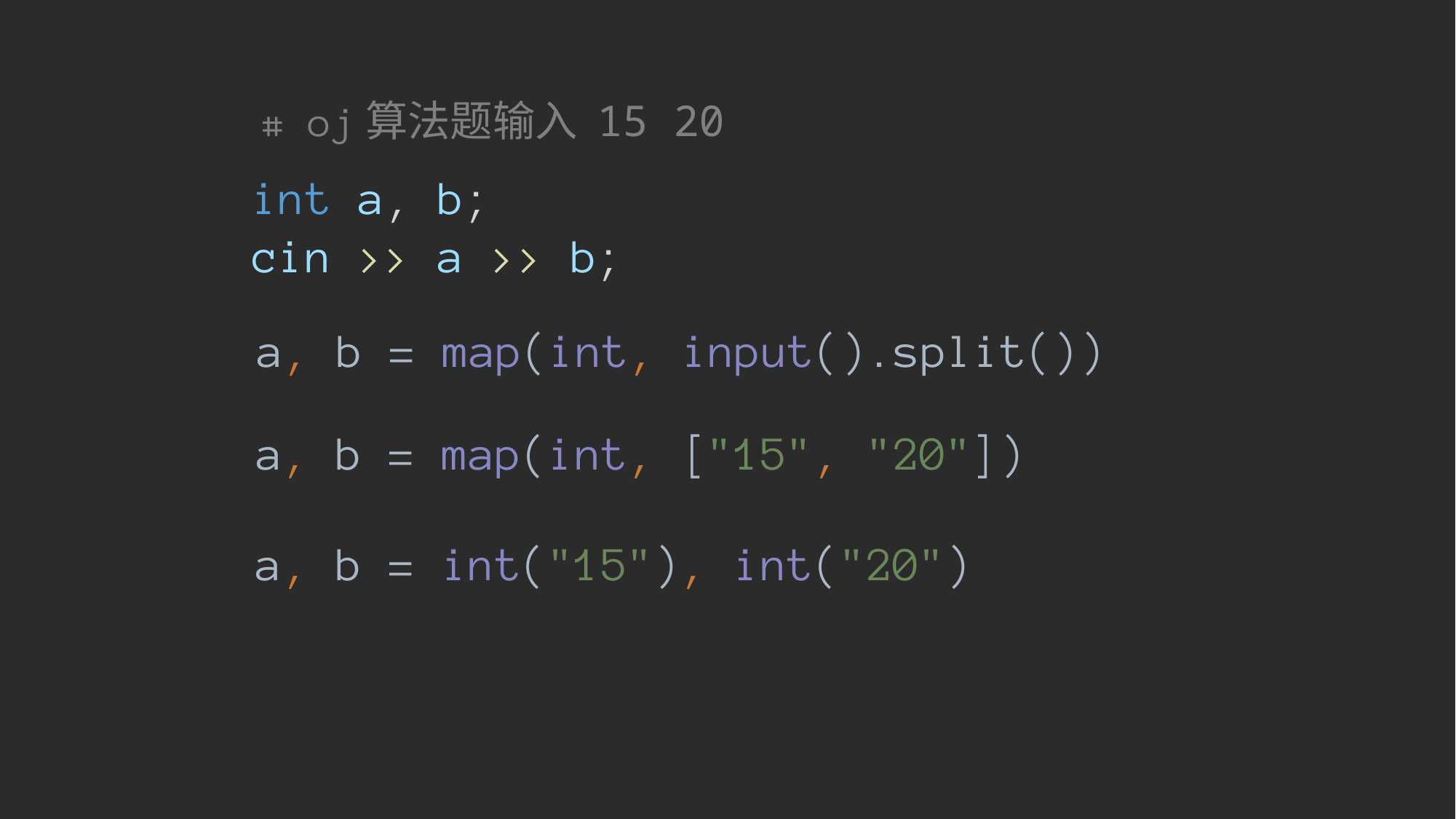

# oj算法题输入 15 20
    int a, b;
    cin >> a >> b;
a, b = map(int, input().split())
a, b = map(int, ["15", "20"])
a, b = int("15"), int("20")